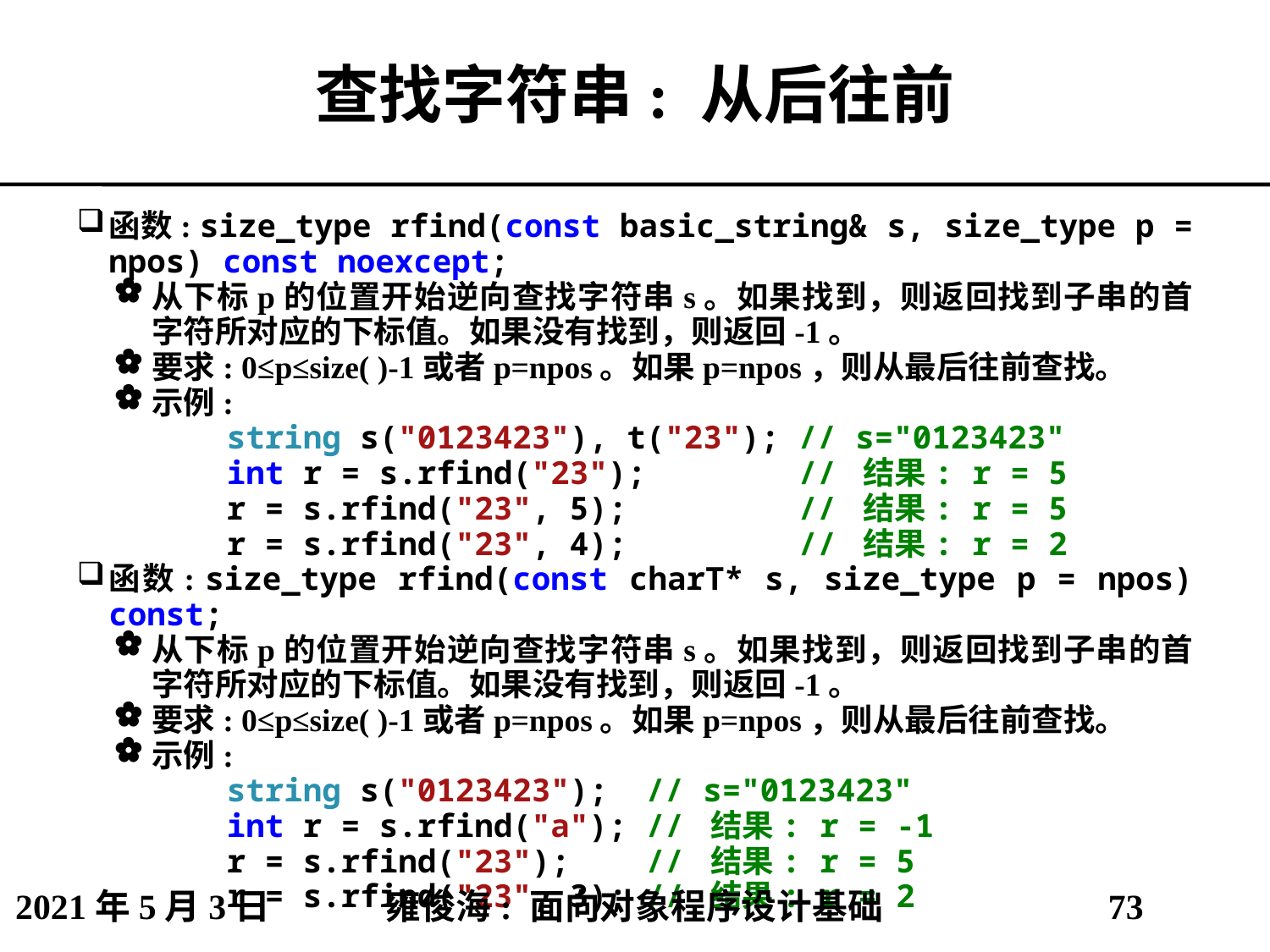

# 查找字符串: 从后往前

函数: size_type rfind(const basic_string& s, size_type p = npos) const noexcept;
从下标p的位置开始逆向查找字符串s。如果找到，则返回找到子串的首字符所对应的下标值。如果没有找到，则返回-1。
要求: 0≤p≤size( )-1或者p=npos。如果p=npos，则从最后往前查找。
示例:
string s("0123423"), t("23"); // s="0123423"
int r = s.rfind("23");        // 结果: r = 5
r = s.rfind("23", 5);         // 结果: r = 5
r = s.rfind("23", 4);         // 结果: r = 2
函数: size_type rfind(const charT* s, size_type p = npos) const;
从下标p的位置开始逆向查找字符串s。如果找到，则返回找到子串的首字符所对应的下标值。如果没有找到，则返回-1。
要求: 0≤p≤size( )-1或者p=npos。如果p=npos，则从最后往前查找。
示例:
string s("0123423");  // s="0123423"
int r = s.rfind("a"); // 结果: r = -1
r = s.rfind("23");    // 结果: r = 5
r = s.rfind("23", 3); // 结果: r = 2
2021年5月3日
雍俊海: 面向对象程序设计基础
73